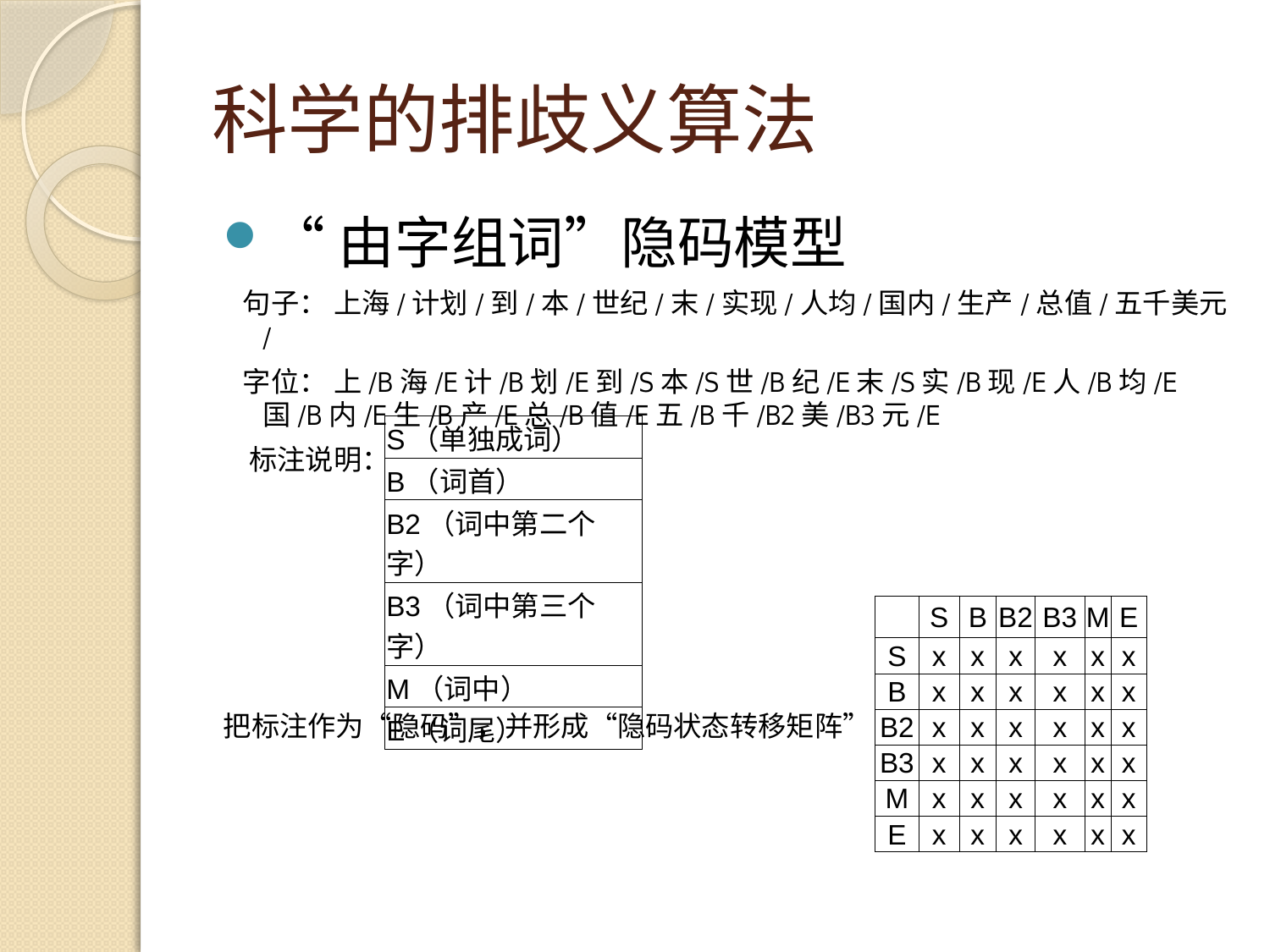

# 科学的排歧义算法
“由字组词”隐码模型
  句子： 上海/计划/到/本/世纪/末/实现/人均/国内/生产/总值/五千美元/
  字位： 上/B海/E计/B划/E到/S本/S世/B纪/E末/S实/B现/E人/B均/E国/B内/E生/B产/E总/B值/E五/B千/B2美/B3元/E
   标注说明：

把标注作为“隐码”，并形成“隐码状态转移矩阵”

| S（单独成词） |
| --- |
| B（词首） |
| B2（词中第二个字） |
| B3（词中第三个字） |
| M（词中） |
| E（词尾） |
|  | S | B | B2 | B3 | M | E |
| --- | --- | --- | --- | --- | --- | --- |
| S | x | x | x | x | x | x |
| B | x | x | x | x | x | x |
| B2 | x | x | x | x | x | x |
| B3 | x | x | x | x | x | x |
| M | x | x | x | x | x | x |
| E | x | x | x | x | x | x |